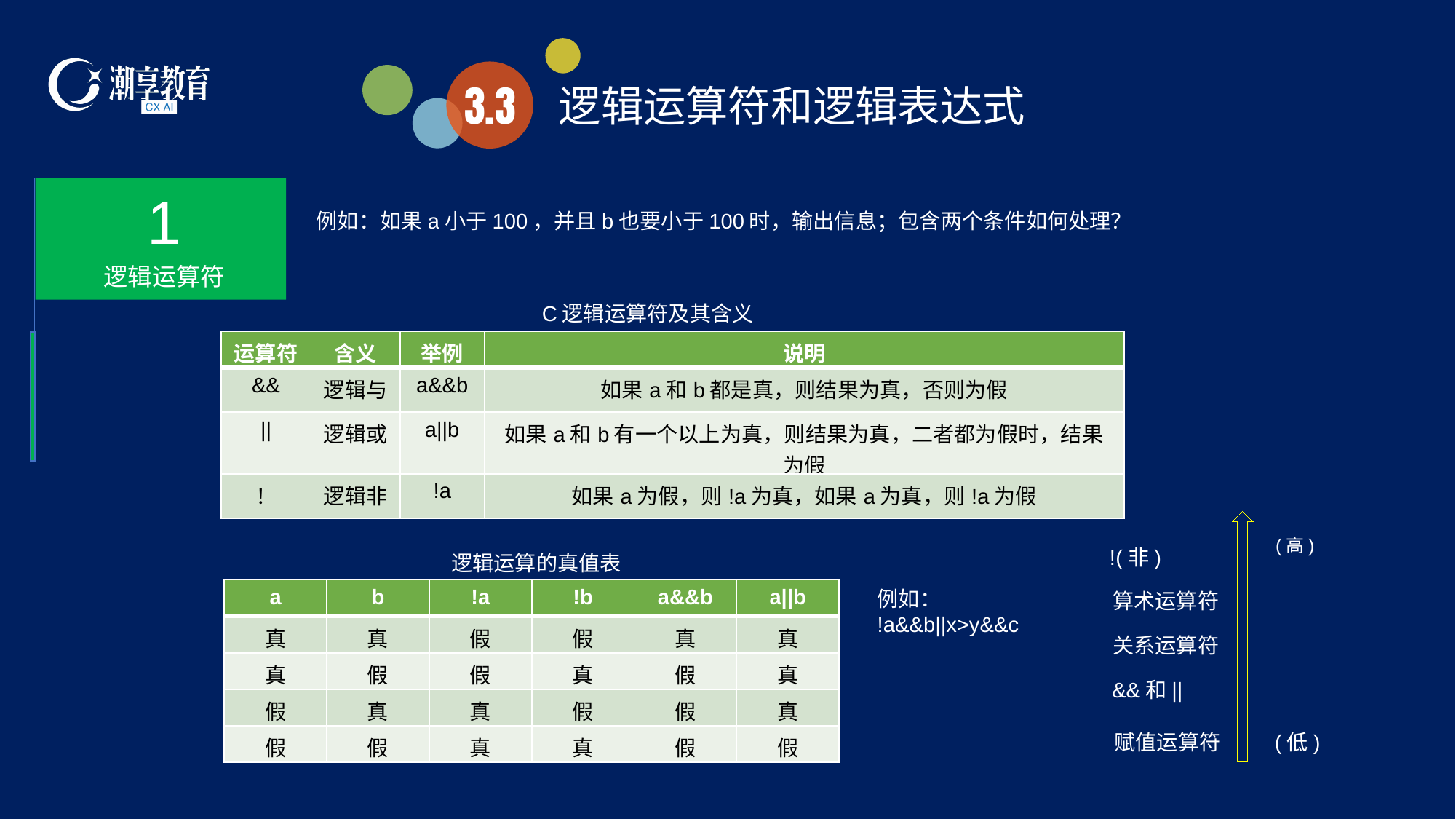

3.3

逻辑运算符和逻辑表达式
1

逻辑运算符

例如：如果a小于100，并且b也要小于100时，输出信息；包含两个条件如何处理？
C逻辑运算符及其含义
| 运算符 | 含义 | 举例 | 说明 |
| --- | --- | --- | --- |
| && | 逻辑与 | a&&b | 如果a和b都是真，则结果为真，否则为假 |
| || | 逻辑或 | a||b | 如果a和b有一个以上为真，则结果为真，二者都为假时，结果为假 |
| ！ | 逻辑非 | !a | 如果a为假，则!a为真，如果a为真，则!a为假 |

(高)
!(非)
逻辑运算的真值表
| a | b | !a | !b | a&&b | a||b |
| --- | --- | --- | --- | --- | --- |
| 真 | 真 | 假 | 假 | 真 | 真 |
| 真 | 假 | 假 | 真 | 假 | 真 |
| 假 | 真 | 真 | 假 | 假 | 真 |
| 假 | 假 | 真 | 真 | 假 | 假 |
例如：
!a&&b||x>y&&c
算术运算符
关系运算符
&&和||
赋值运算符
(低)